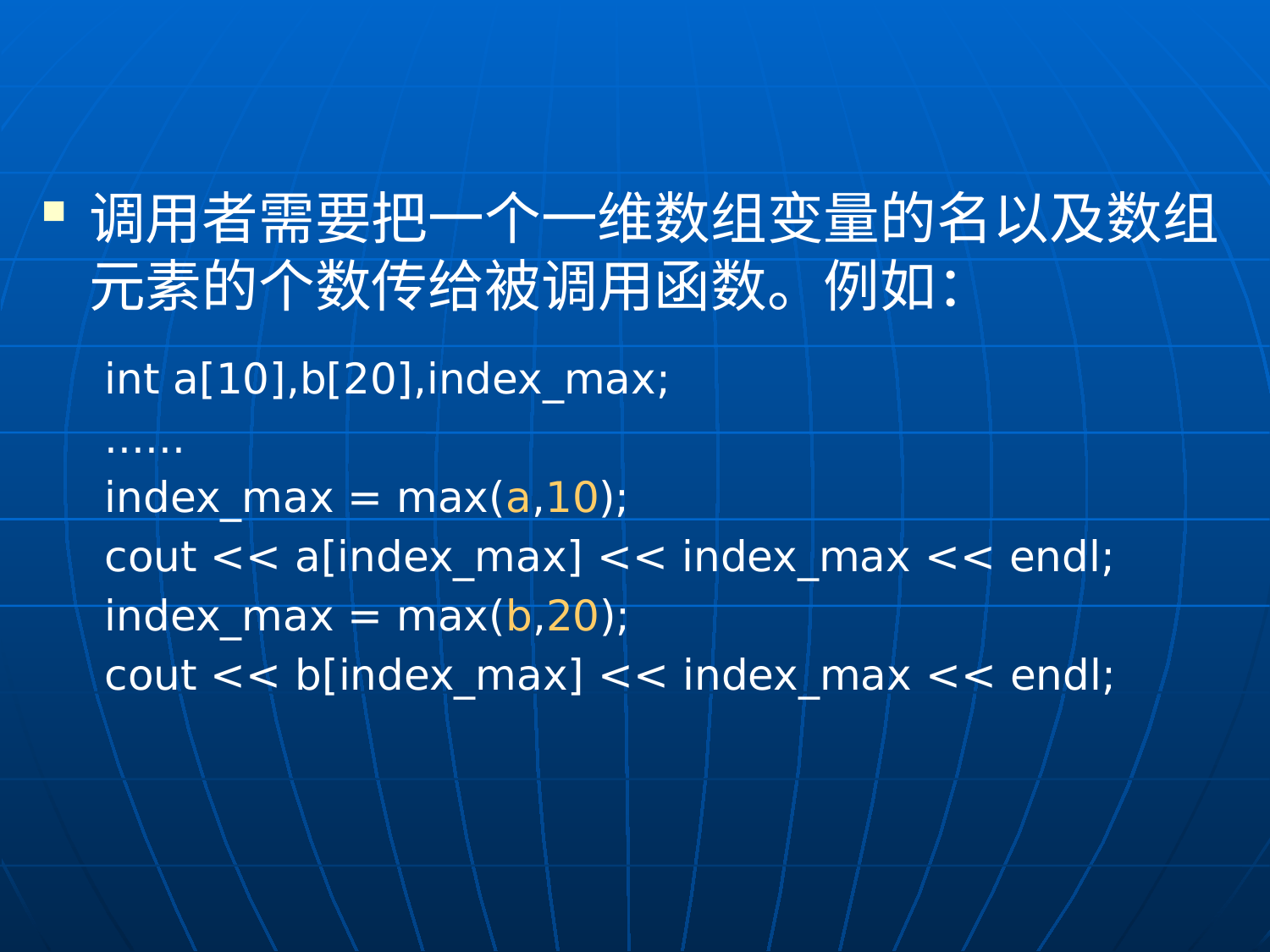

调用者需要把一个一维数组变量的名以及数组元素的个数传给被调用函数。例如：
int a[10],b[20],index_max;
......
index_max = max(a,10);
cout << a[index_max] << index_max << endl;
index_max = max(b,20);
cout << b[index_max] << index_max << endl;